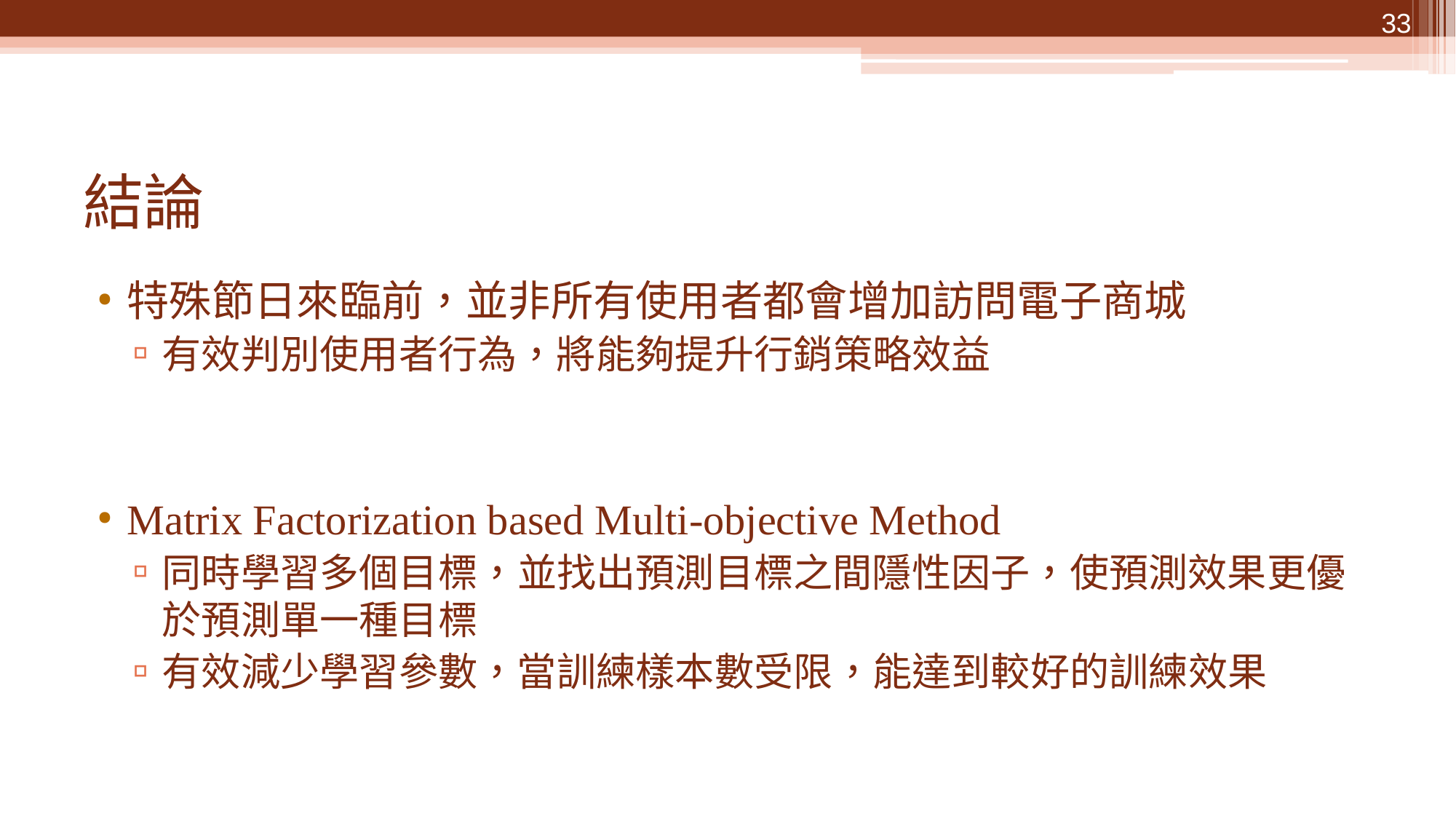

33
# 結論
特殊節日來臨前，並非所有使用者都會增加訪問電子商城
有效判別使用者行為，將能夠提升行銷策略效益

Matrix Factorization based Multi-objective Method
同時學習多個目標，並找出預測目標之間隱性因子，使預測效果更優於預測單一種目標
有效減少學習參數，當訓練樣本數受限，能達到較好的訓練效果